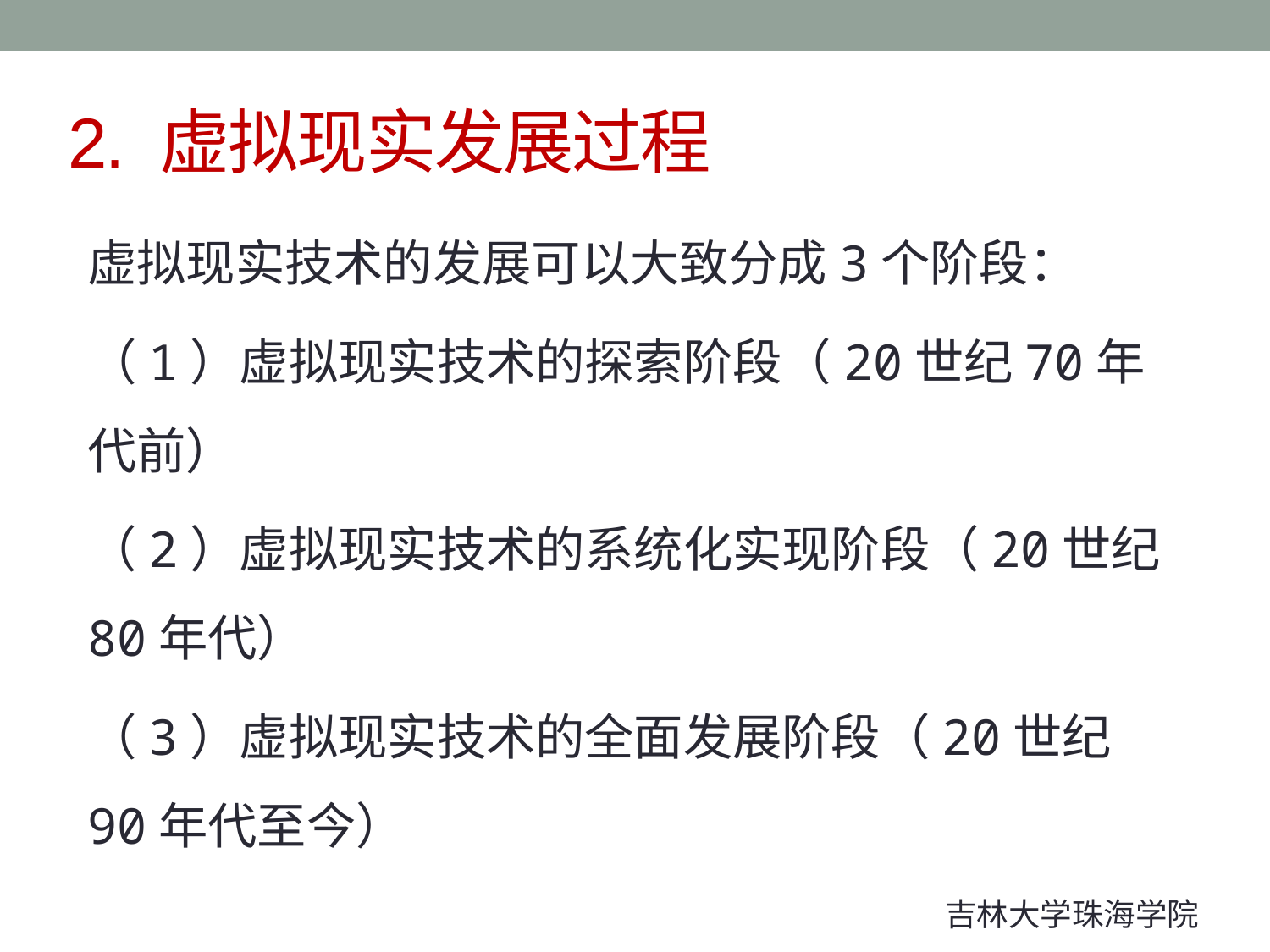

# 2. 虚拟现实发展过程
虚拟现实技术的发展可以大致分成3个阶段：
（1）虚拟现实技术的探索阶段（20世纪70年代前）
（2）虚拟现实技术的系统化实现阶段（20世纪80年代）
（3）虚拟现实技术的全面发展阶段（20世纪90年代至今）